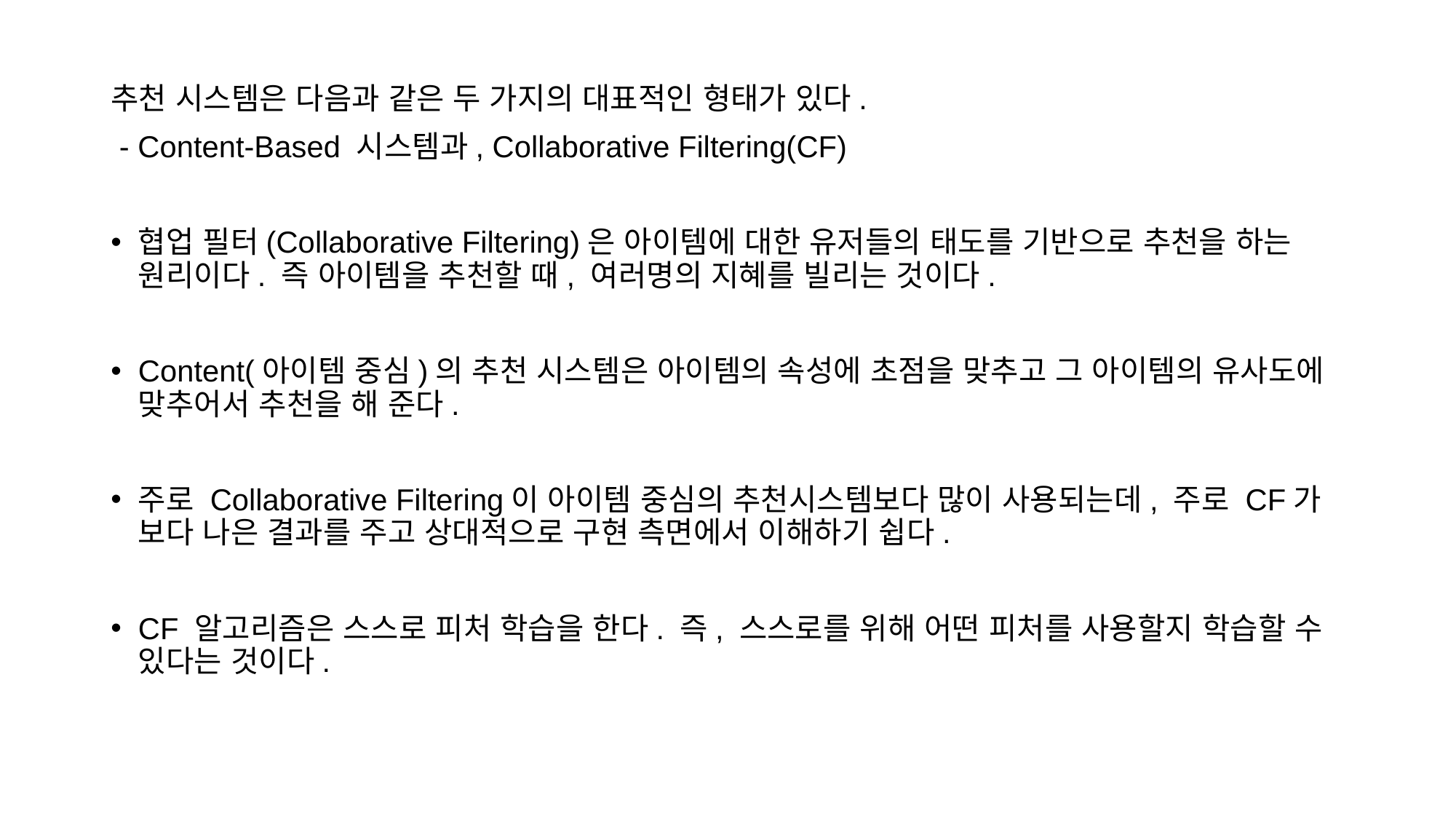

추천 시스템은 다음과 같은 두 가지의 대표적인 형태가 있다.
 - Content-Based 시스템과, Collaborative Filtering(CF)

협업 필터(Collaborative Filtering)은 아이템에 대한 유저들의 태도를 기반으로 추천을 하는 원리이다. 즉 아이템을 추천할 때, 여러명의 지혜를 빌리는 것이다.

Content(아이템 중심)의 추천 시스템은 아이템의 속성에 초점을 맞추고 그 아이템의 유사도에 맞추어서 추천을 해 준다.

주로 Collaborative Filtering이 아이템 중심의 추천시스템보다 많이 사용되는데, 주로 CF가 보다 나은 결과를 주고 상대적으로 구현 측면에서 이해하기 쉽다.

CF 알고리즘은 스스로 피처 학습을 한다. 즉, 스스로를 위해 어떤 피처를 사용할지 학습할 수 있다는 것이다.